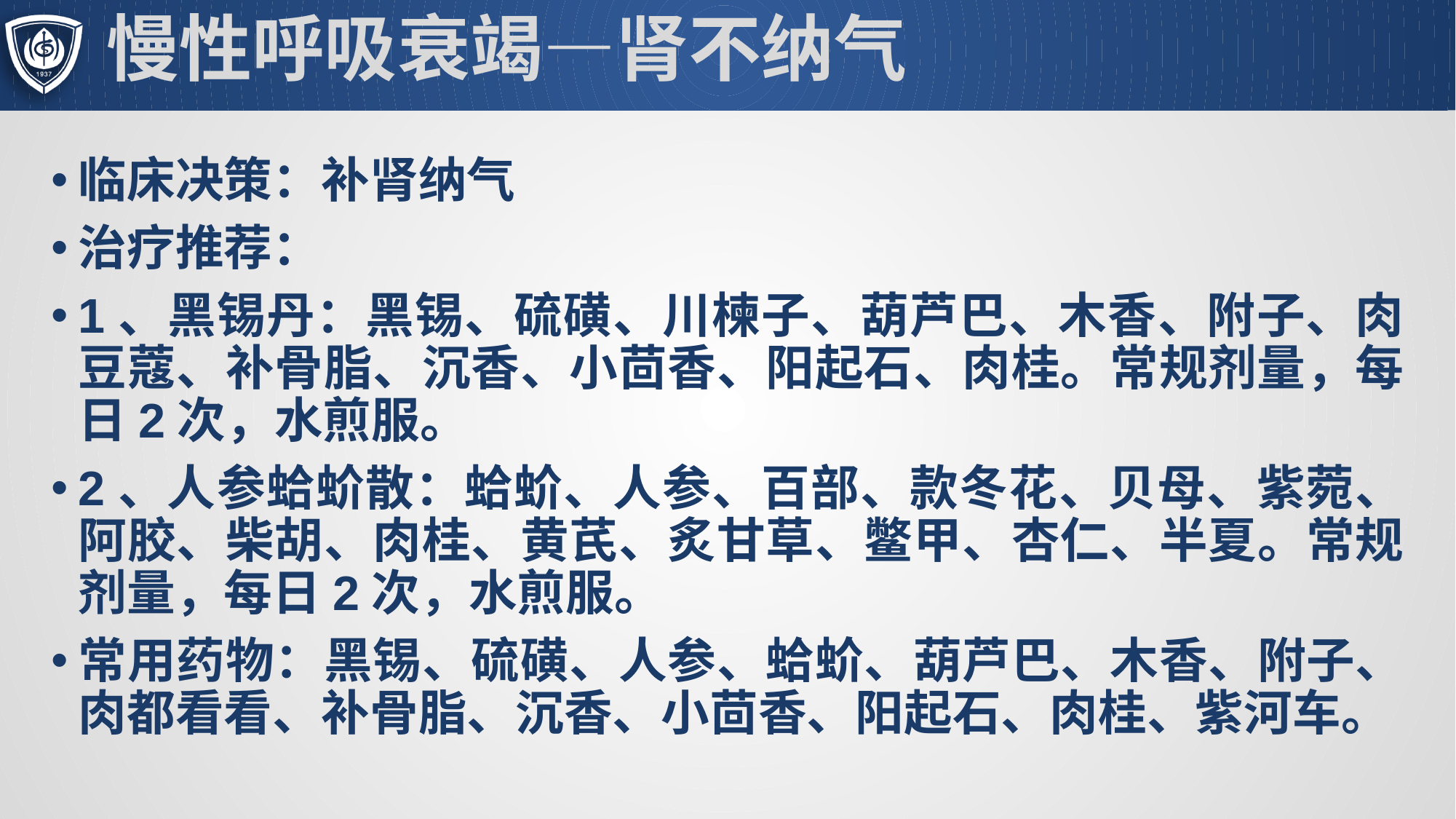

# 慢性呼吸衰竭—肾不纳气
临床决策：补肾纳气
治疗推荐：
1、黑锡丹：黑锡、硫磺、川楝子、葫芦巴、木香、附子、肉豆蔻、补骨脂、沉香、小茴香、阳起石、肉桂。常规剂量，每日2次，水煎服。
2、人参蛤蚧散：蛤蚧、人参、百部、款冬花、贝母、紫菀、阿胶、柴胡、肉桂、黄芪、炙甘草、鳖甲、杏仁、半夏。常规剂量，每日2次，水煎服。
常用药物：黑锡、硫磺、人参、蛤蚧、葫芦巴、木香、附子、肉都看看、补骨脂、沉香、小茴香、阳起石、肉桂、紫河车。